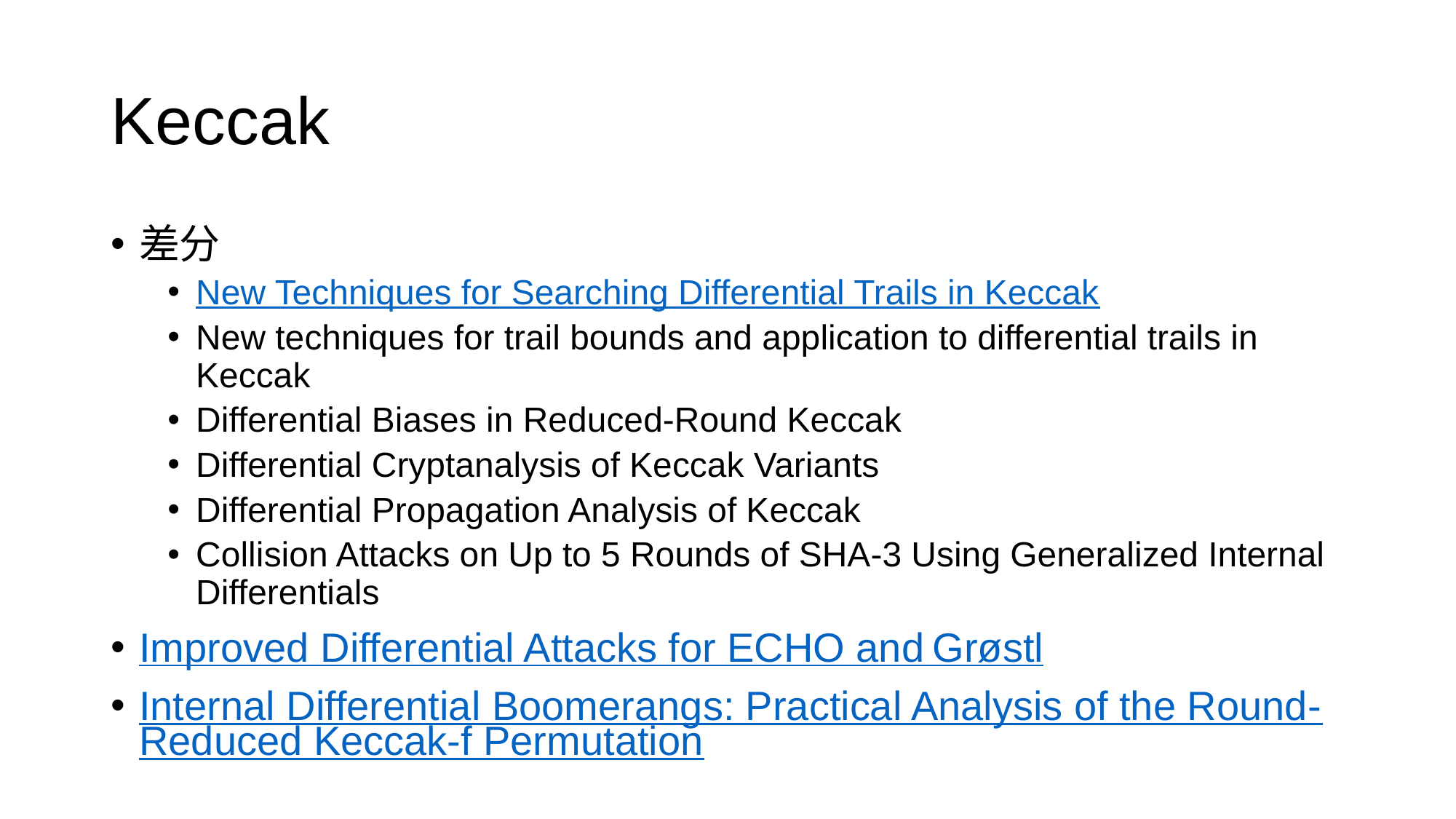

# Keccak
差分
New Techniques for Searching Differential Trails in Keccak
New techniques for trail bounds and application to differential trails in Keccak
Differential Biases in Reduced-Round Keccak
Differential Cryptanalysis of Keccak Variants
Differential Propagation Analysis of Keccak
Collision Attacks on Up to 5 Rounds of SHA-3 Using Generalized Internal Differentials
Improved Differential Attacks for ECHO and Grøstl
Internal Differential Boomerangs: Practical Analysis of the Round-Reduced Keccak-f Permutation